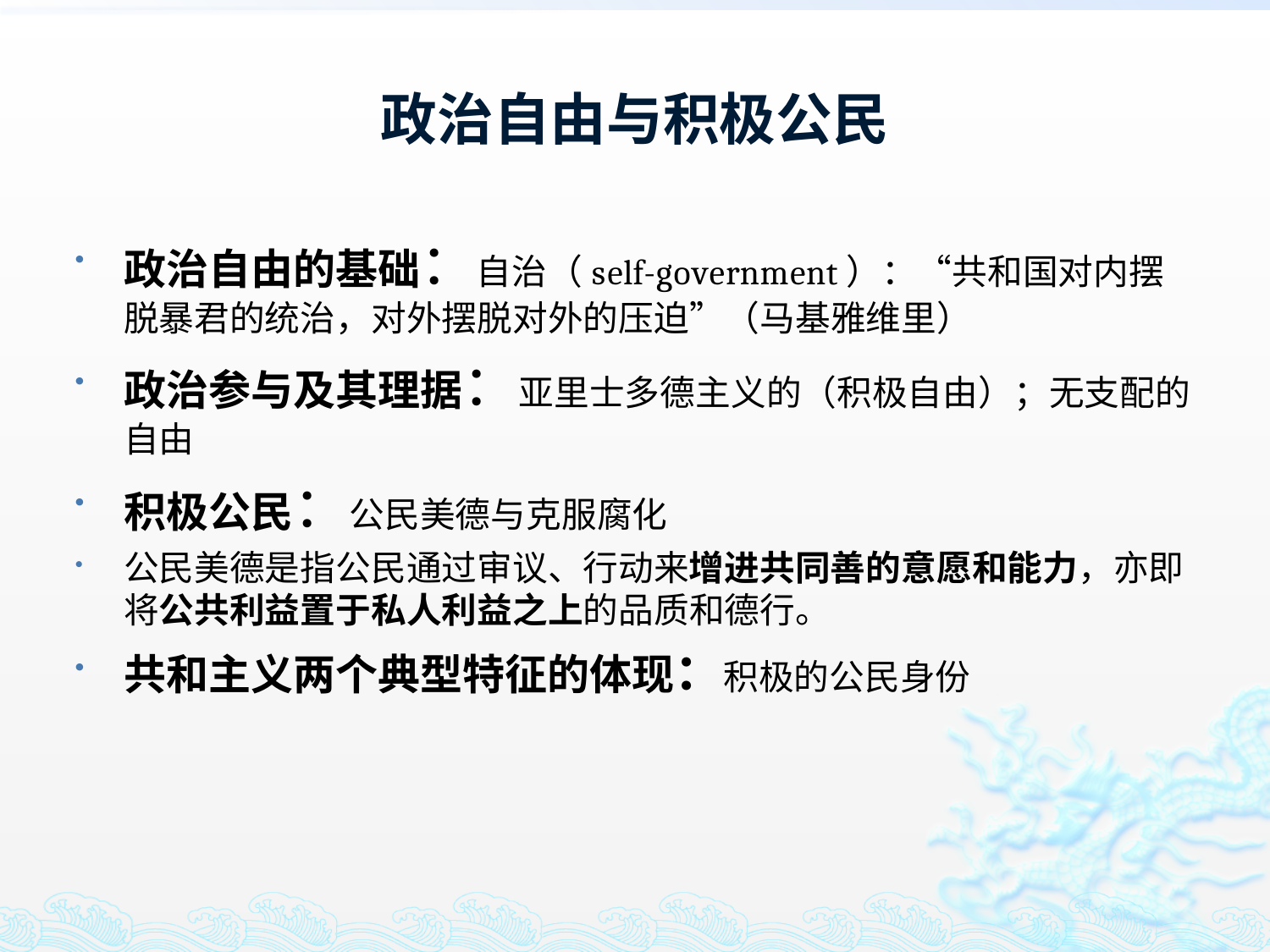

# 政治自由与积极公民
政治自由的基础：自治（self-government）：“共和国对内摆脱暴君的统治，对外摆脱对外的压迫”（马基雅维里）
政治参与及其理据：亚里士多德主义的（积极自由）；无支配的自由
积极公民：公民美德与克服腐化
公民美德是指公民通过审议、行动来增进共同善的意愿和能力，亦即将公共利益置于私人利益之上的品质和德行。
共和主义两个典型特征的体现：积极的公民身份